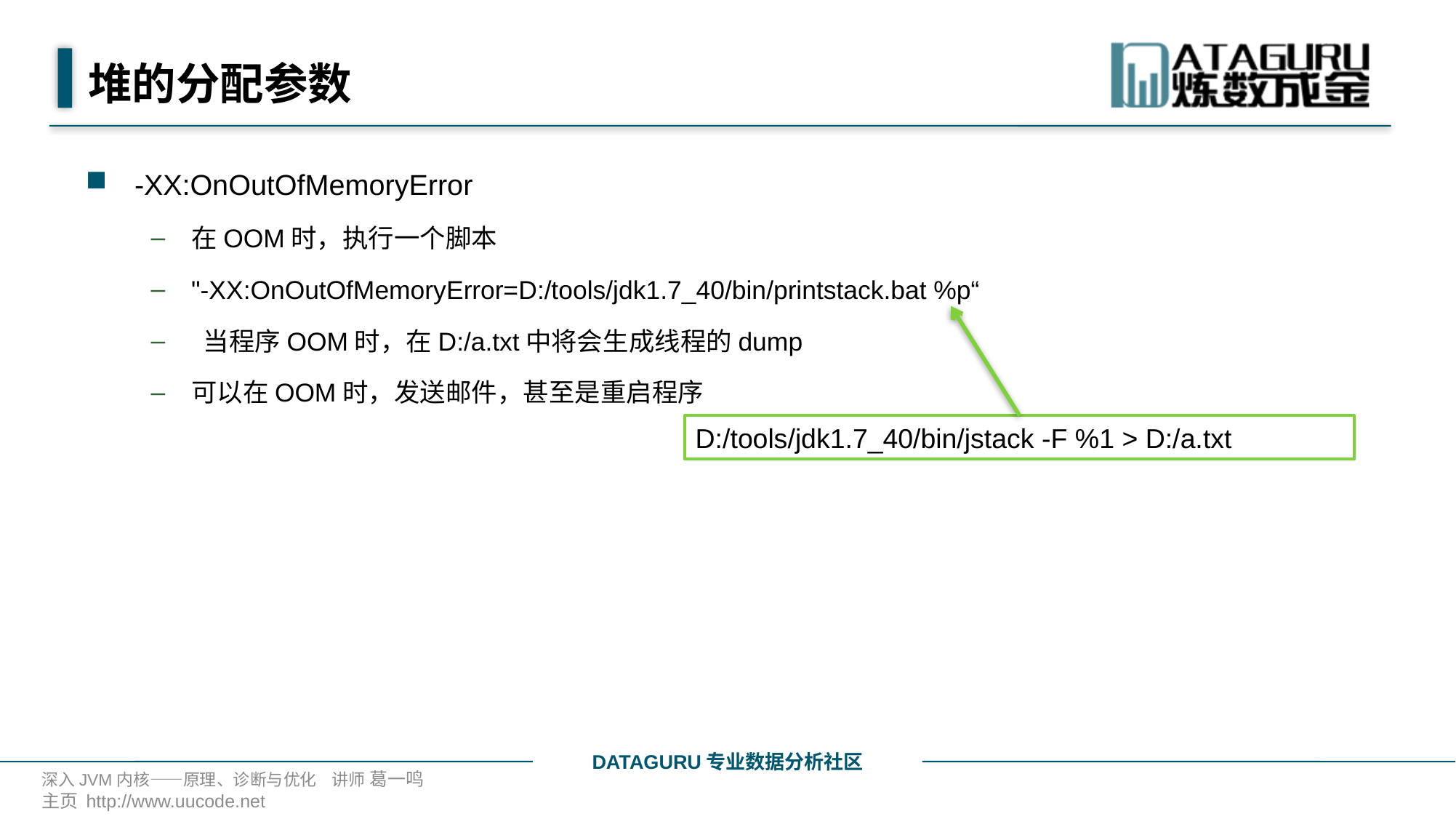

# 堆的分配参数
-XX:OnOutOfMemoryError
在OOM时，执行一个脚本
"-XX:OnOutOfMemoryError=D:/tools/jdk1.7_40/bin/printstack.bat %p“
 当程序OOM时，在D:/a.txt中将会生成线程的dump
可以在OOM时，发送邮件，甚至是重启程序
D:/tools/jdk1.7_40/bin/jstack -F %1 > D:/a.txt